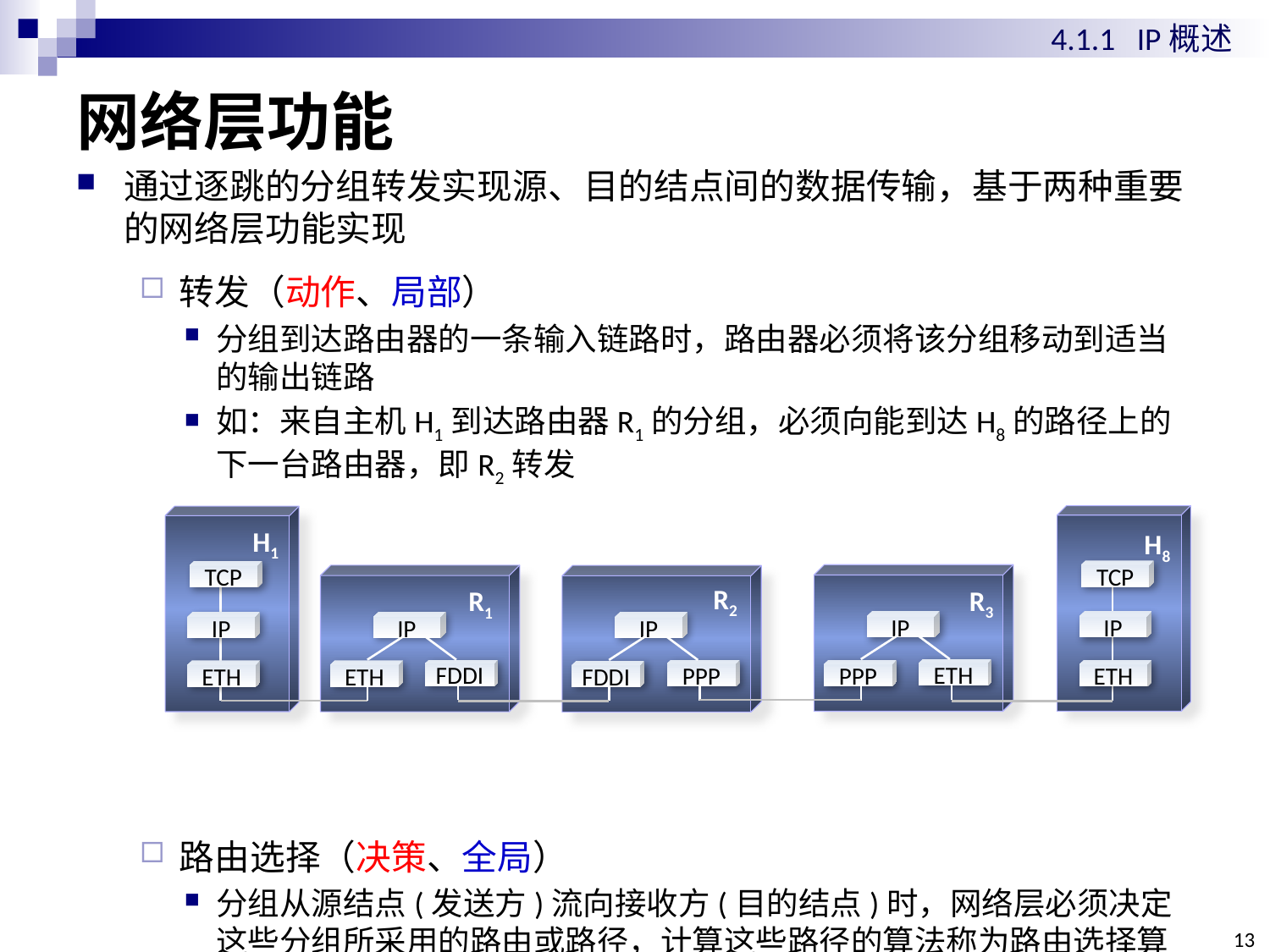

4.1.1   IP概述
# 网络层功能
通过逐跳的分组转发实现源、目的结点间的数据传输，基于两种重要的网络层功能实现
转发（动作、局部）
分组到达路由器的一条输入链路时，路由器必须将该分组移动到适当的输出链路
如：来自主机H1到达路由器R1的分组，必须向能到达H8的路径上的下一台路由器，即R2转发

路由选择（决策、全局）
分组从源结点(发送方)流向接收方(目的结点)时，网络层必须决定这些分组所采用的路由或路径，计算这些路径的算法称为路由选择算法(routing algorithm)

H1
H8
TCP
TCP

R2
R3
R1
IP
IP
IP
IP
IP
ETH
FDDI
PPP
ETH
PPP
ETH
ETH
FDDI
13